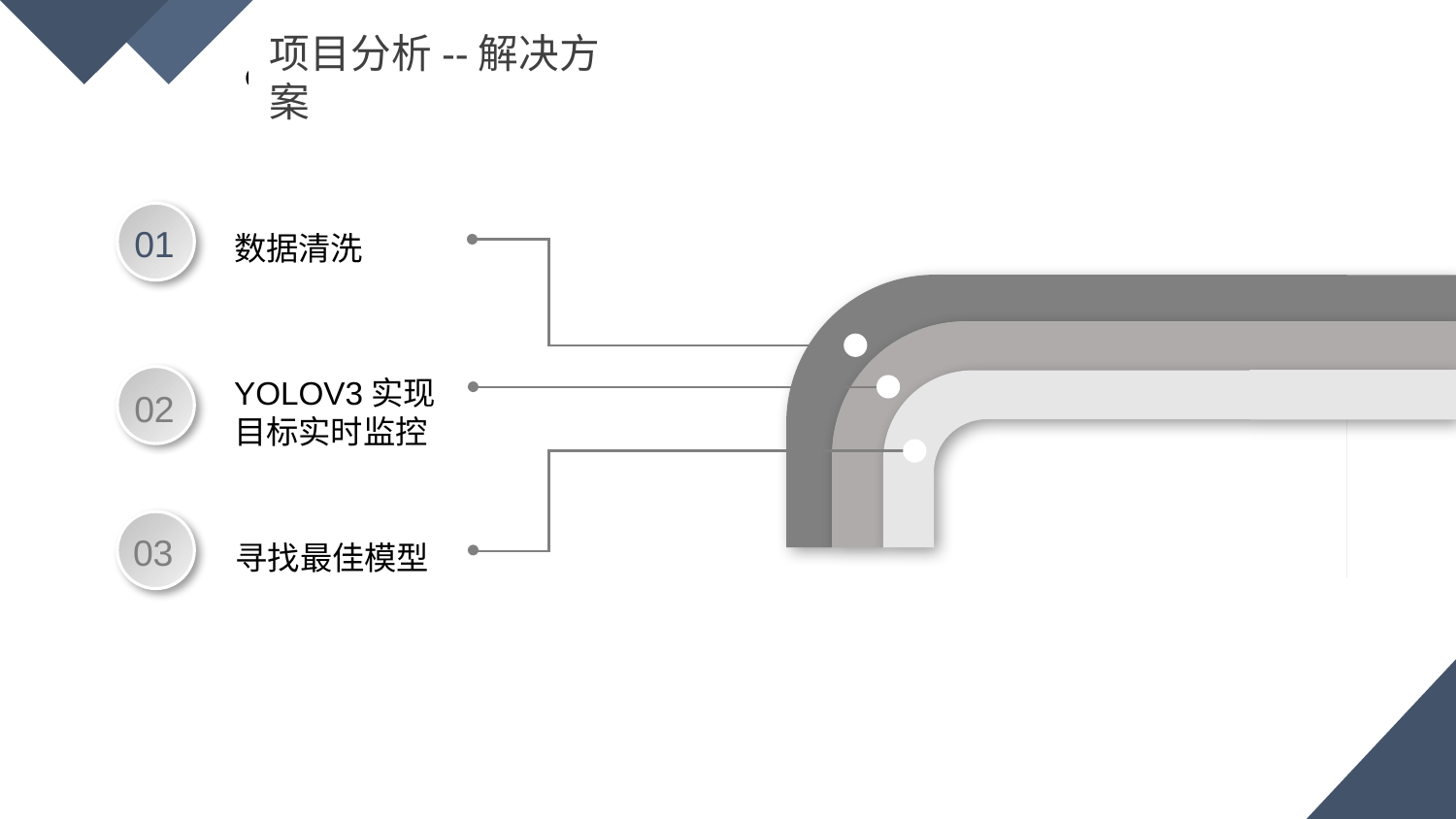

项目分析--解决方案

01
数据清洗

YOLOV3实现目标实时监控

02

03
寻找最佳模型